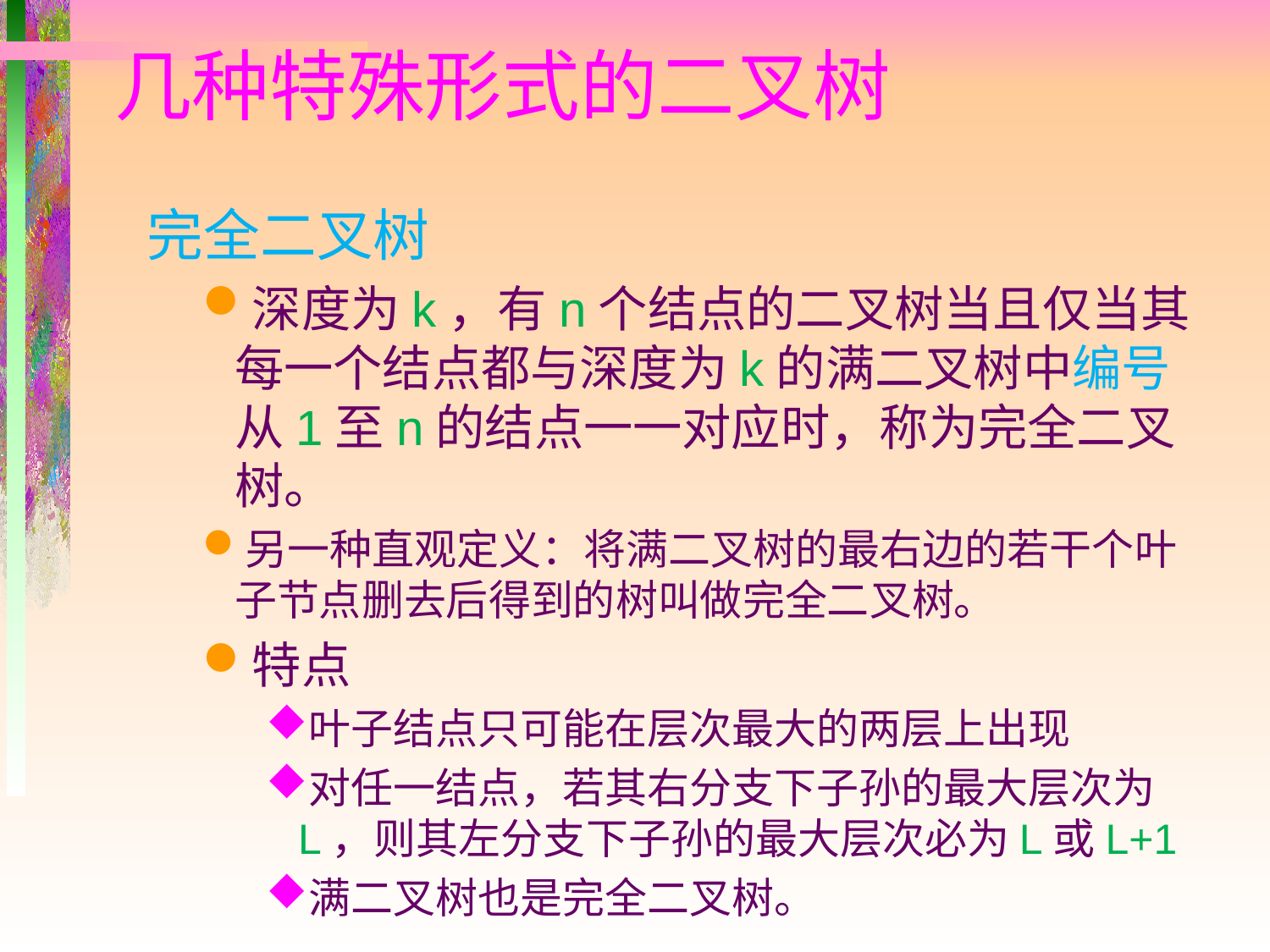

# 几种特殊形式的二叉树
完全二叉树
深度为k，有n个结点的二叉树当且仅当其每一个结点都与深度为k的满二叉树中编号从1至n的结点一一对应时，称为完全二叉树。
另一种直观定义：将满二叉树的最右边的若干个叶子节点删去后得到的树叫做完全二叉树。
特点
叶子结点只可能在层次最大的两层上出现
对任一结点，若其右分支下子孙的最大层次为L，则其左分支下子孙的最大层次必为L或L+1
满二叉树也是完全二叉树。